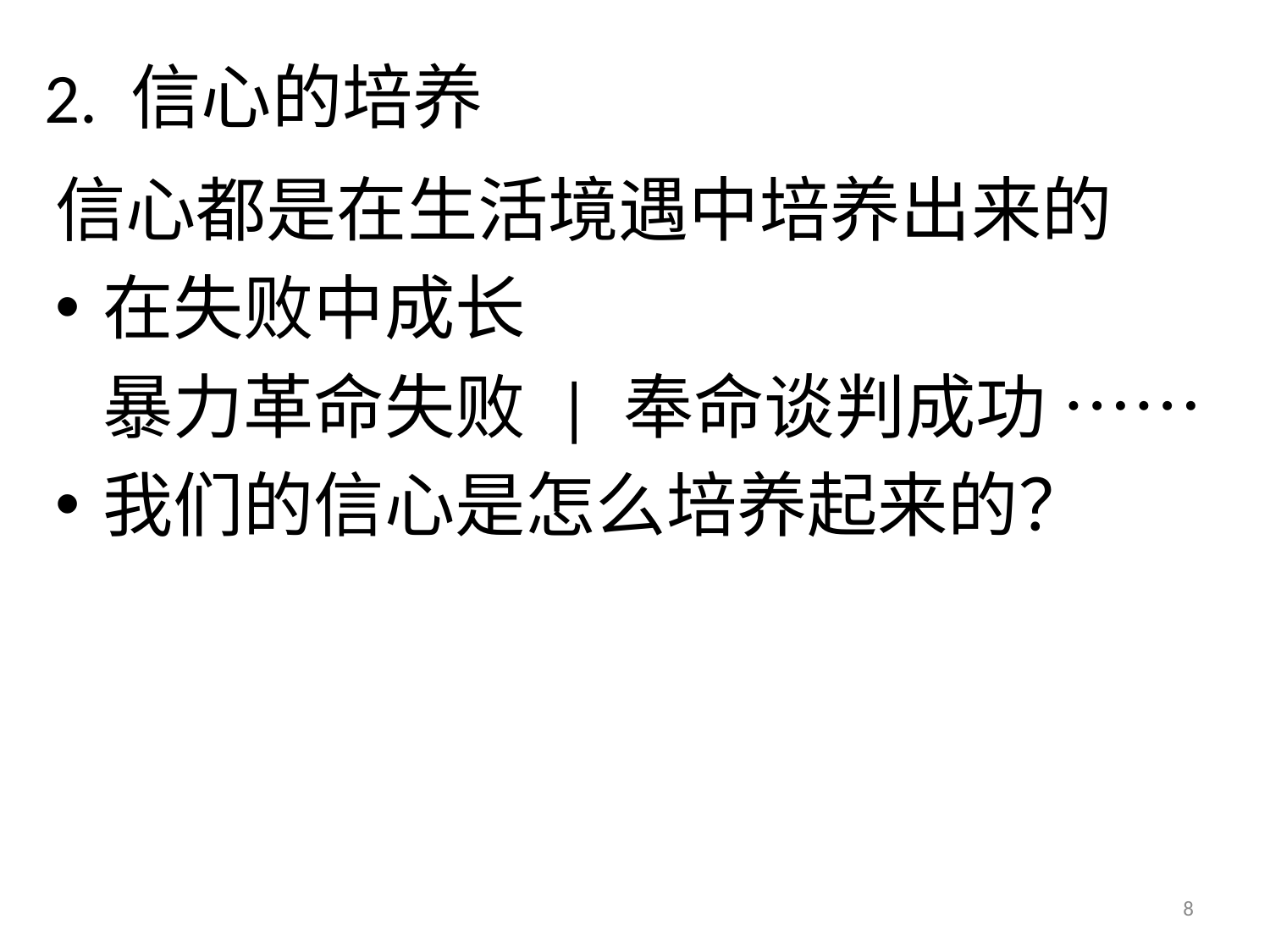

# 2. 信心的培养
信心都是在生活境遇中培养出来的
在失败中成长
	暴力革命失败 | 奉命谈判成功 ……
我们的信心是怎么培养起来的？
8